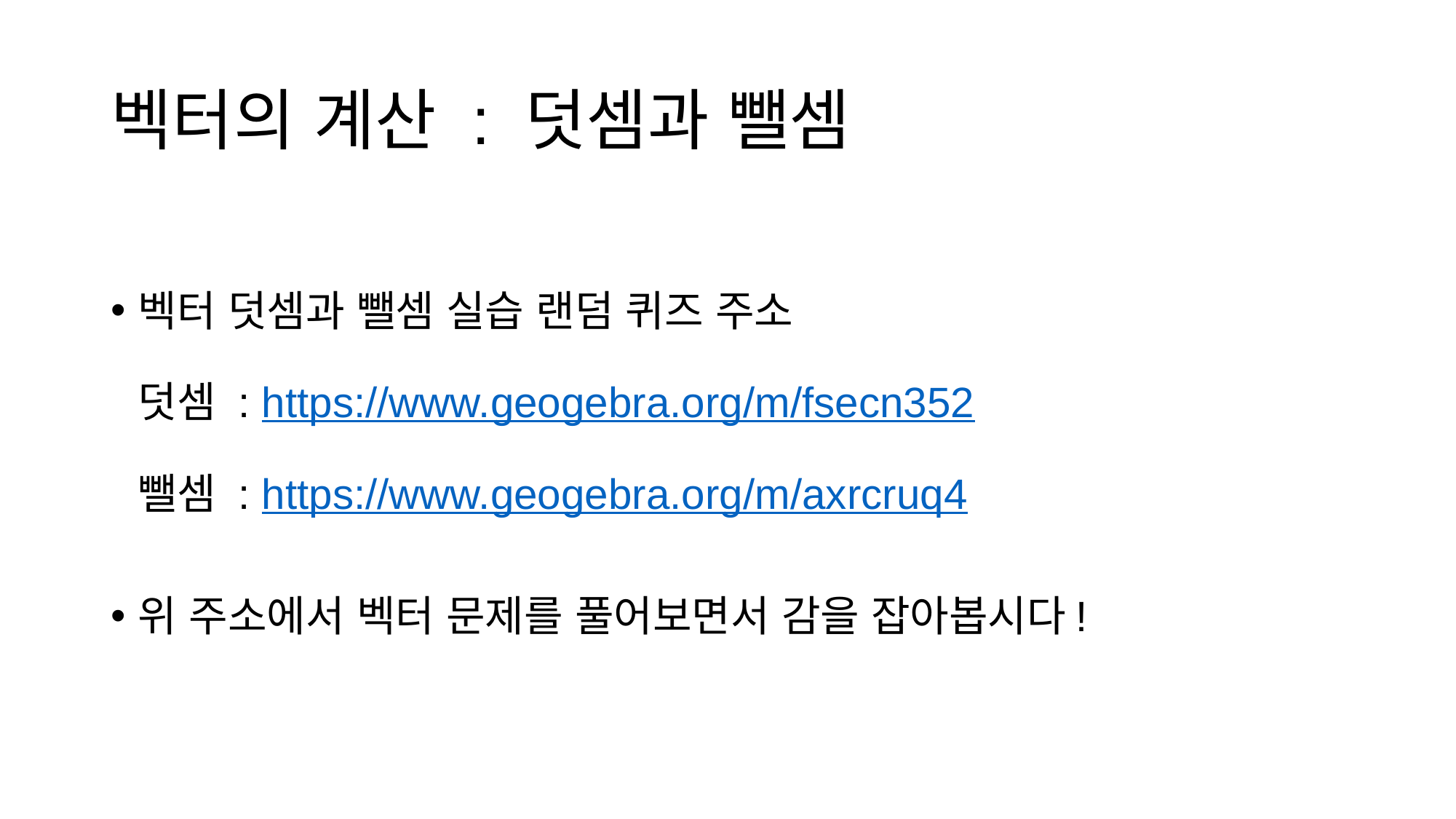

# 벡터의 계산 : 덧셈과 뺄셈

벡터 덧셈과 뺄셈 실습 랜덤 퀴즈 주소
덧셈 : https://www.geogebra.org/m/fsecn352
뺄셈 : https://www.geogebra.org/m/axrcruq4

위 주소에서 벡터 문제를 풀어보면서 감을 잡아봅시다!